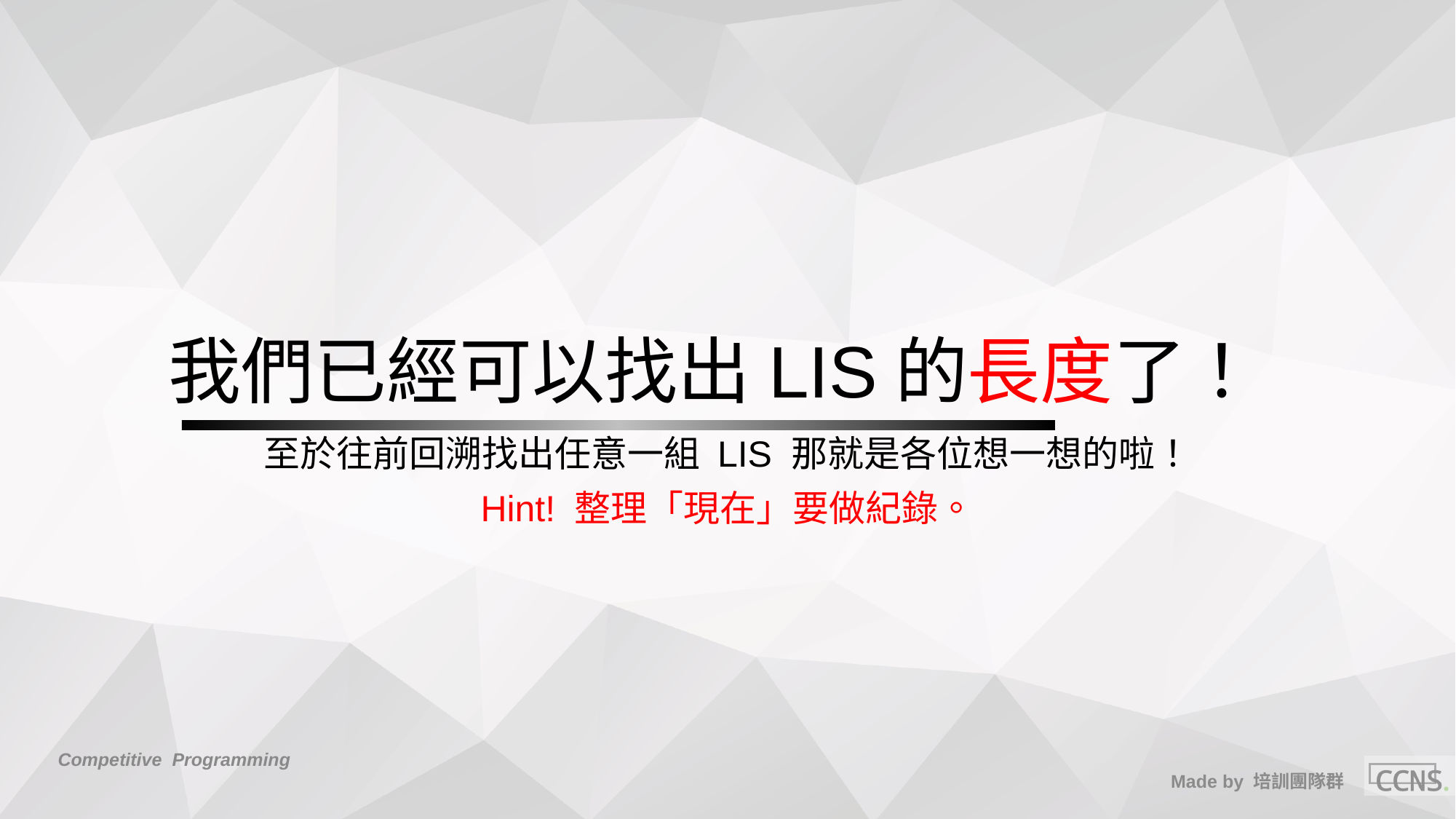

# 我們已經可以找出LIS的長度了！
至於往前回溯找出任意一組 LIS 那就是各位想一想的啦！
Hint! 整理「現在」要做紀錄。